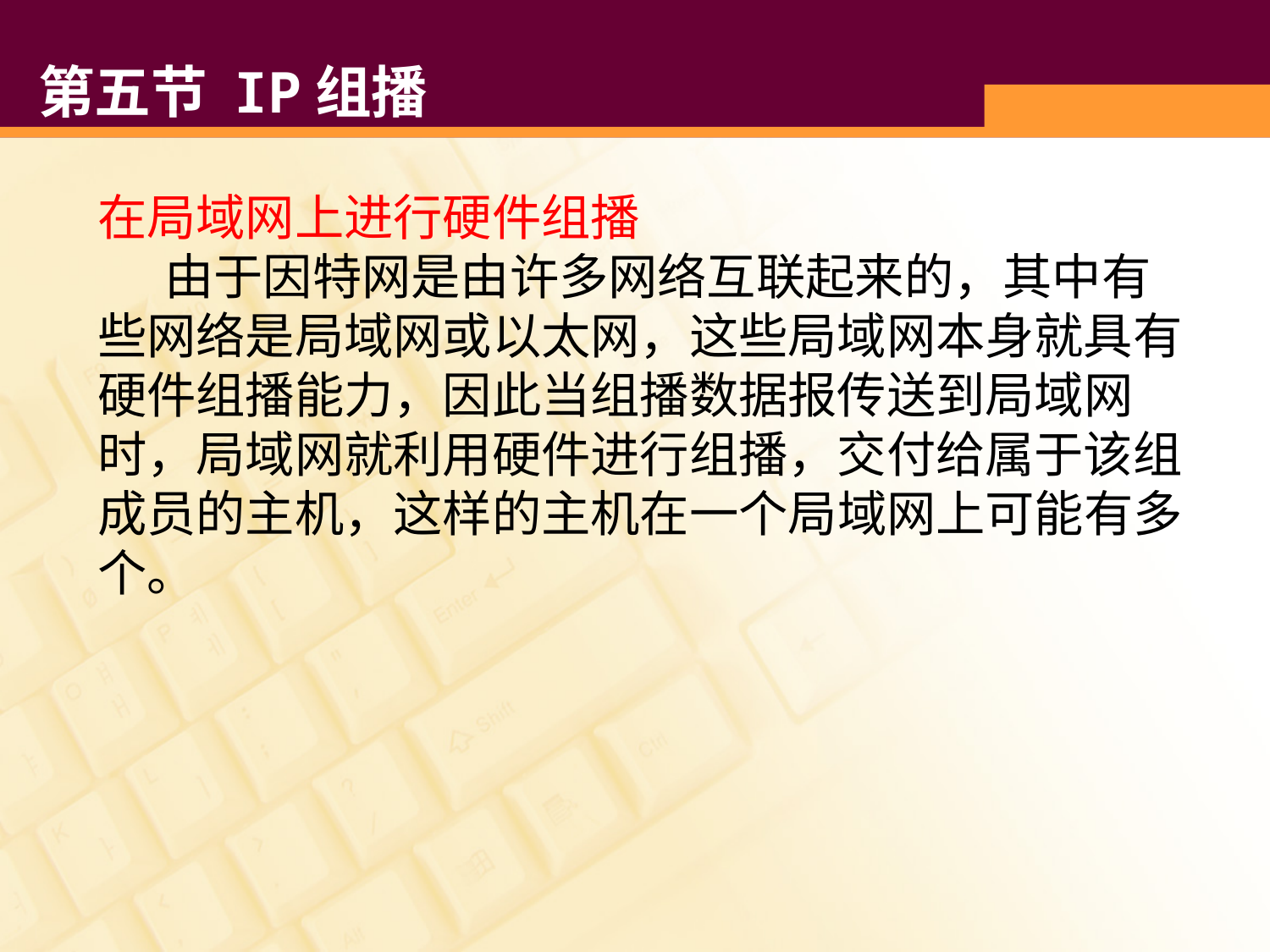

# 第五节 IP组播
在局域网上进行硬件组播
     由于因特网是由许多网络互联起来的，其中有些网络是局域网或以太网，这些局域网本身就具有硬件组播能力，因此当组播数据报传送到局域网时，局域网就利用硬件进行组播，交付给属于该组成员的主机，这样的主机在一个局域网上可能有多个。